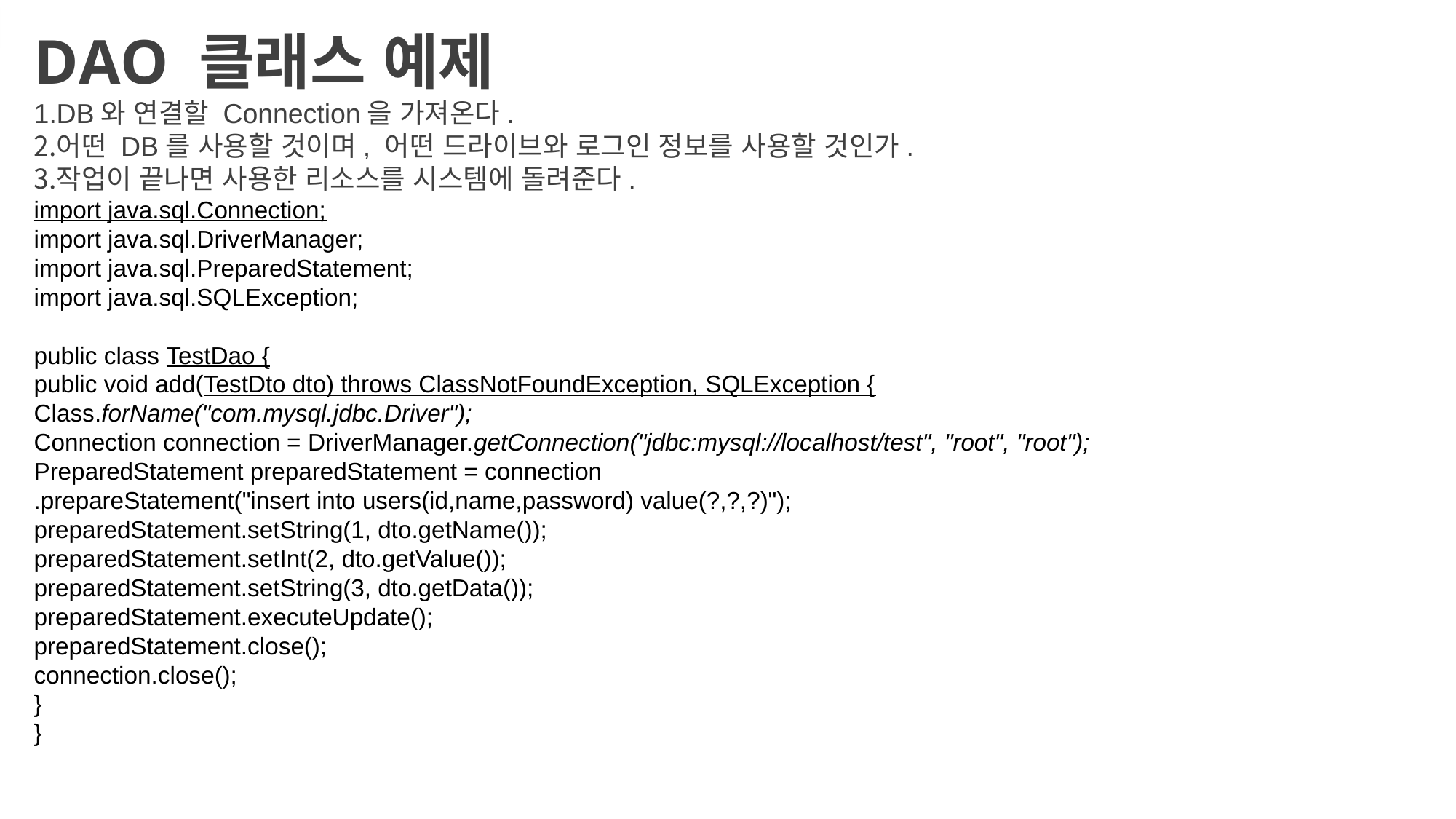

DAO 클래스 예제
DB와 연결할 Connection을 가져온다.
어떤 DB를 사용할 것이며, 어떤 드라이브와 로그인 정보를 사용할 것인가.
작업이 끝나면 사용한 리소스를 시스템에 돌려준다.
import java.sql.Connection;
import java.sql.DriverManager;
import java.sql.PreparedStatement;
import java.sql.SQLException;

public class TestDao {
public void add(TestDto dto) throws ClassNotFoundException, SQLException {
Class.forName("com.mysql.jdbc.Driver");
Connection connection = DriverManager.getConnection("jdbc:mysql://localhost/test", "root", "root");
PreparedStatement preparedStatement = connection
.prepareStatement("insert into users(id,name,password) value(?,?,?)");
preparedStatement.setString(1, dto.getName());
preparedStatement.setInt(2, dto.getValue());
preparedStatement.setString(3, dto.getData());
preparedStatement.executeUpdate();
preparedStatement.close();
connection.close();
}
}